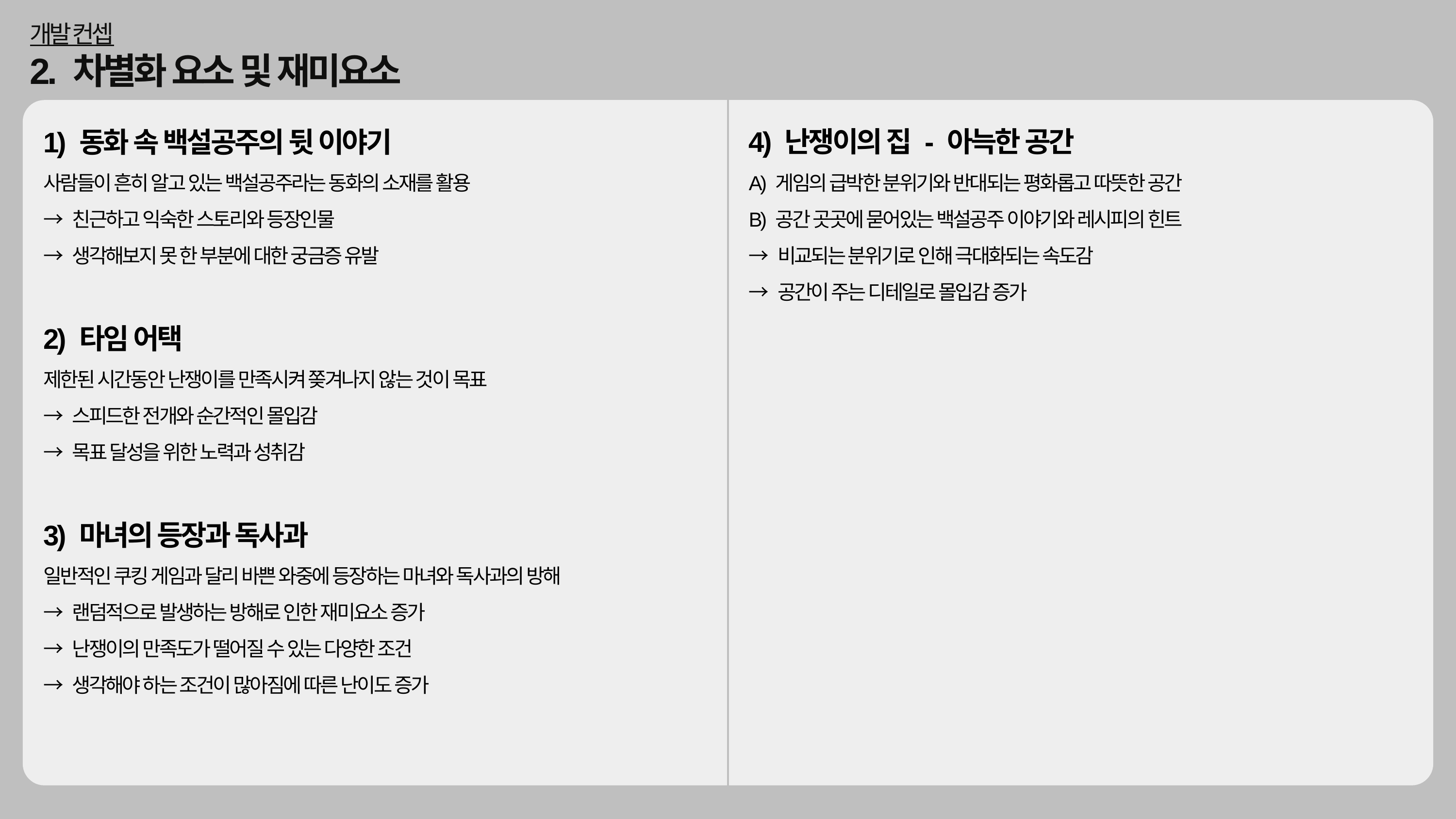

개발 컨셉
2. 차별화 요소 및 재미요소

4) 난쟁이의 집 - 아늑한 공간
A) 게임의 급박한 분위기와 반대되는 평화롭고 따뜻한 공간
B) 공간 곳곳에 묻어있는 백설공주 이야기와 레시피의 힌트
→ 비교되는 분위기로 인해 극대화되는 속도감
→ 공간이 주는 디테일로 몰입감 증가

1) 동화 속 백설공주의 뒷 이야기
사람들이 흔히 알고 있는 백설공주라는 동화의 소재를 활용
→ 친근하고 익숙한 스토리와 등장인물
→ 생각해보지 못 한 부분에 대한 궁금증 유발

2) 타임 어택
제한된 시간동안 난쟁이를 만족시켜 쫒겨나지 않는 것이 목표
→ 스피드한 전개와 순간적인 몰입감
→ 목표 달성을 위한 노력과 성취감

3) 마녀의 등장과 독사과
일반적인 쿠킹 게임과 달리 바쁜 와중에 등장하는 마녀와 독사과의 방해
→ 랜덤적으로 발생하는 방해로 인한 재미요소 증가
→ 난쟁이의 만족도가 떨어질 수 있는 다양한 조건
→ 생각해야 하는 조건이 많아짐에 따른 난이도 증가